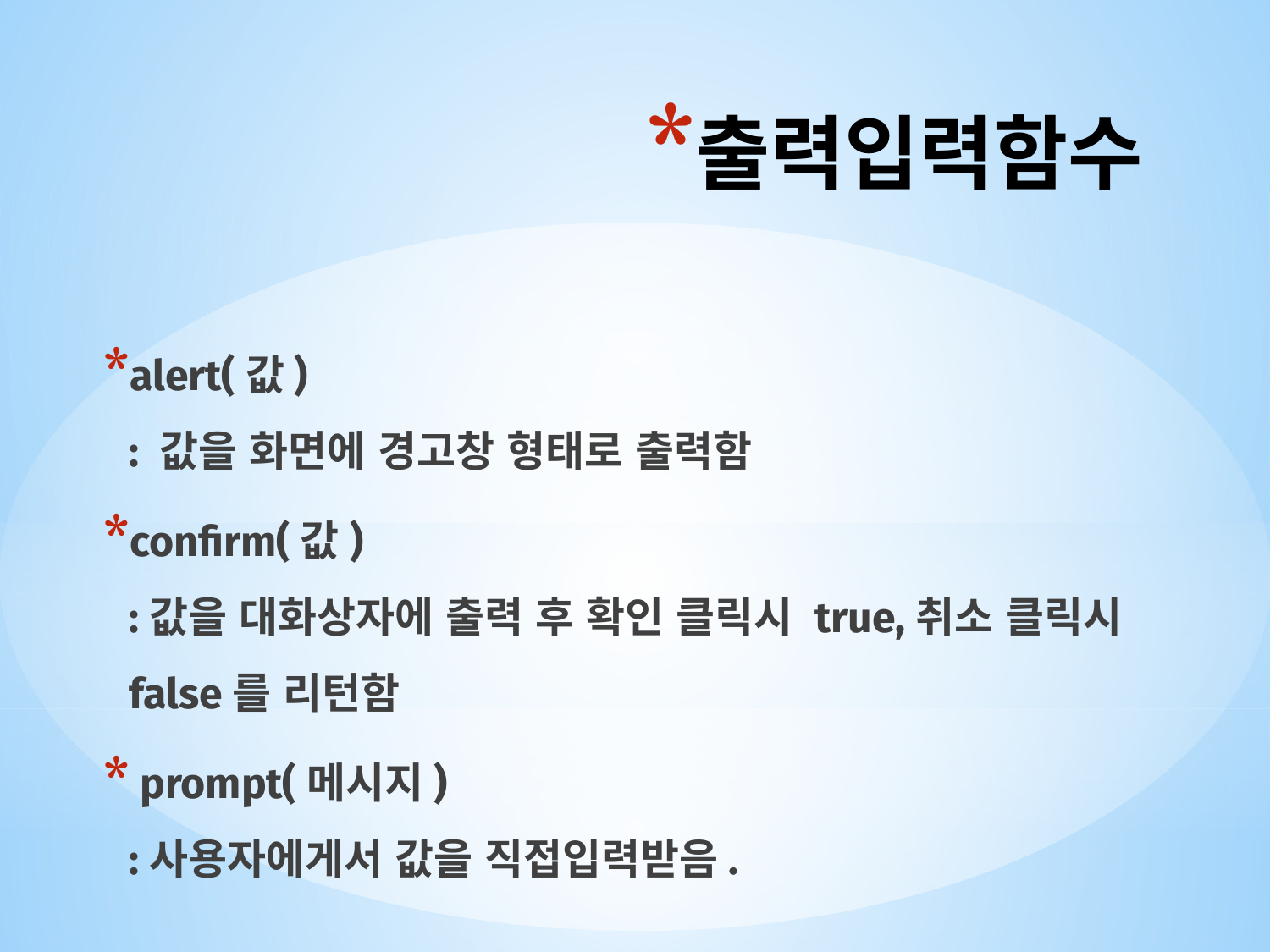

# 출력입력함수
alert(값)
: 값을 화면에 경고창 형태로 출력함
confirm(값)
:값을 대화상자에 출력 후 확인 클릭시 true,취소 클릭시 false를 리턴함
 prompt(메시지)
:사용자에게서 값을 직접입력받음.